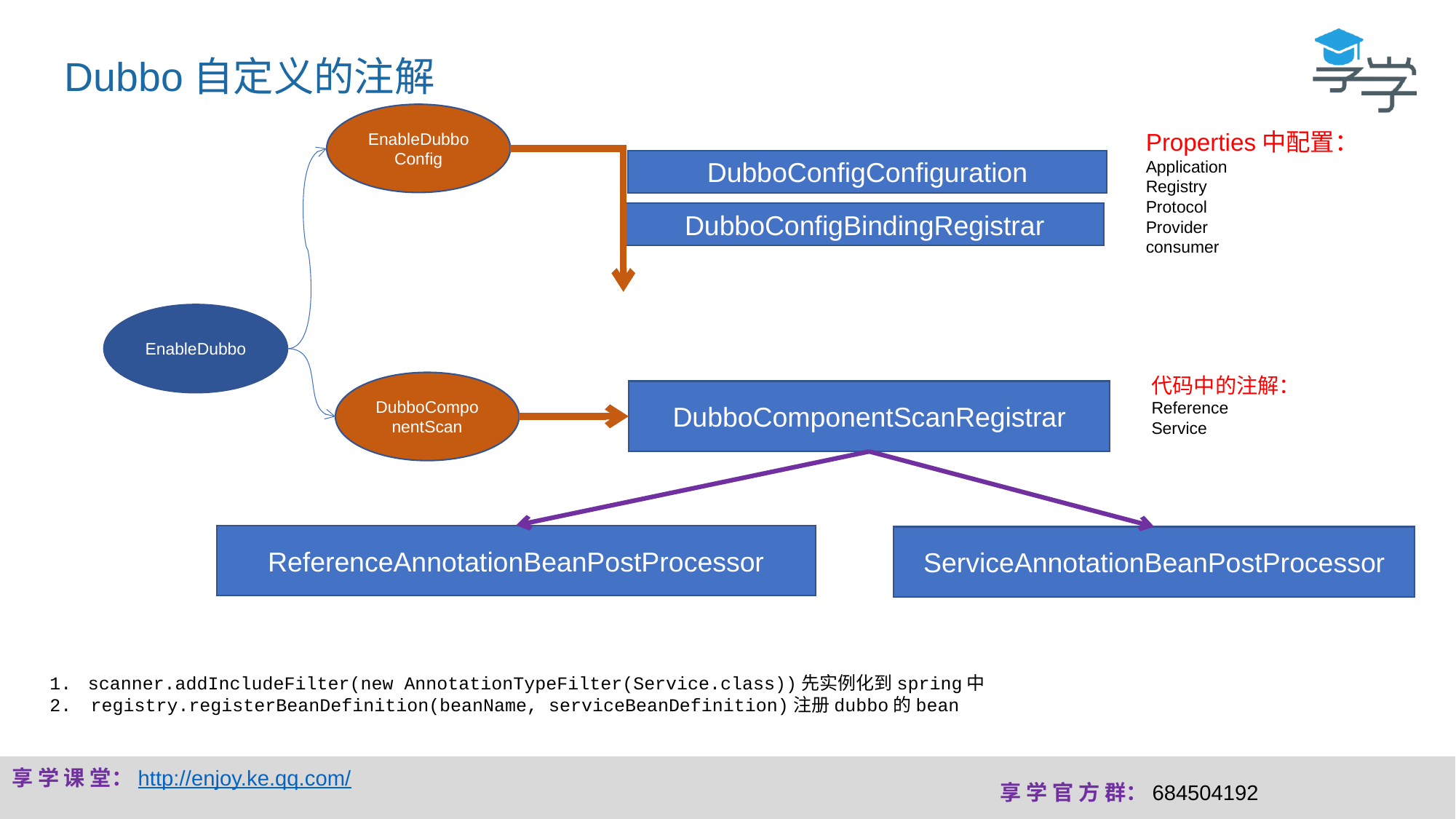

Dubbo自定义的注解
EnableDubboConfig
Properties中配置：
Application
Registry
Protocol
Provider
consumer
DubboConfigConfiguration
DubboConfigBindingRegistrar
EnableDubbo
代码中的注解：
Reference
Service
DubboComponentScan
DubboComponentScanRegistrar
ReferenceAnnotationBeanPostProcessor
ServiceAnnotationBeanPostProcessor
 scanner.addIncludeFilter(new AnnotationTypeFilter(Service.class))先实例化到spring中
registry.registerBeanDefinition(beanName, serviceBeanDefinition)注册dubbo的bean